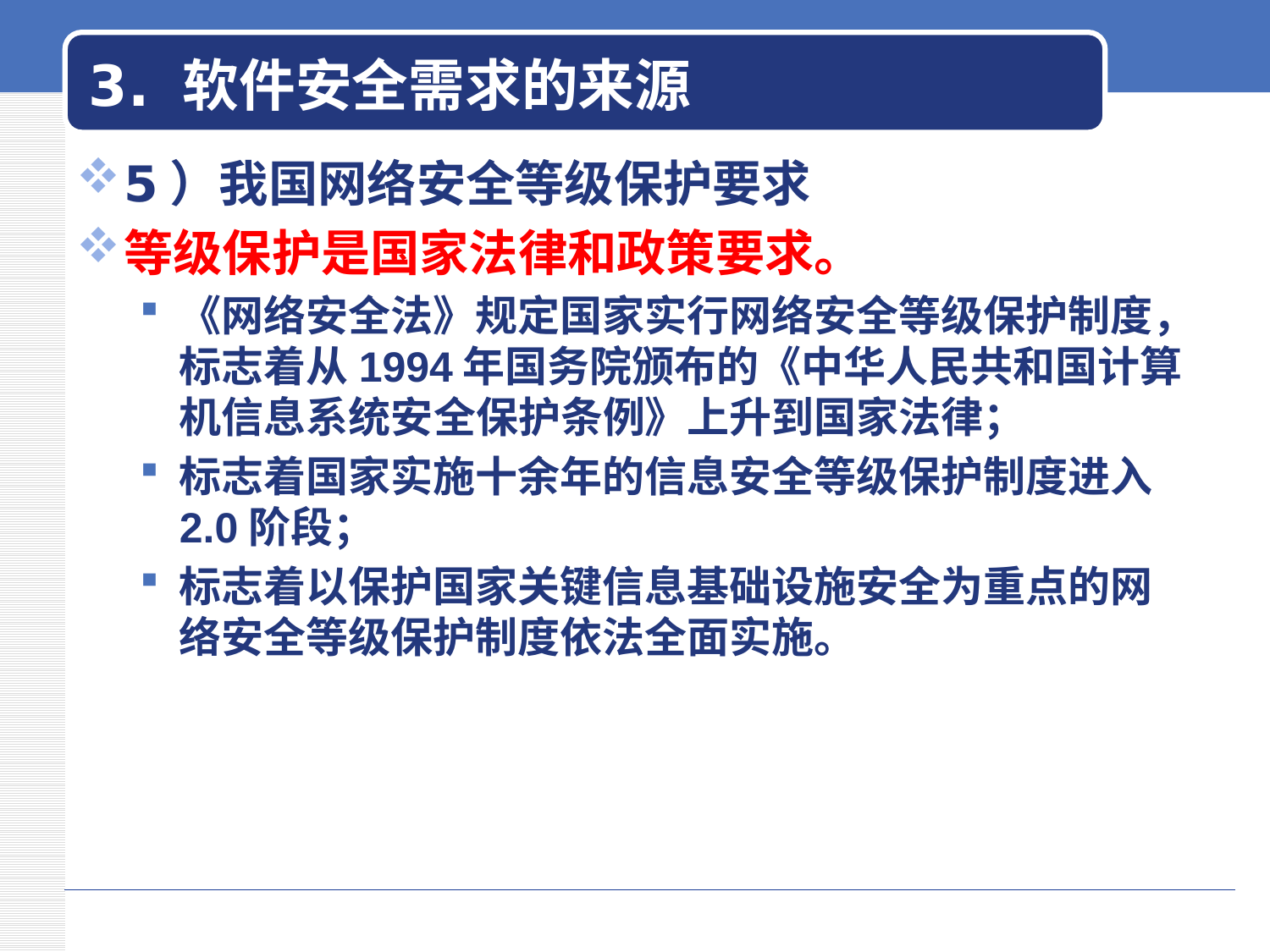

# 3. 软件安全需求的来源
5）我国网络安全等级保护要求
等级保护是国家法律和政策要求。
《网络安全法》规定国家实行网络安全等级保护制度，标志着从1994年国务院颁布的《中华人民共和国计算机信息系统安全保护条例》上升到国家法律；
标志着国家实施十余年的信息安全等级保护制度进入2.0阶段；
标志着以保护国家关键信息基础设施安全为重点的网络安全等级保护制度依法全面实施。